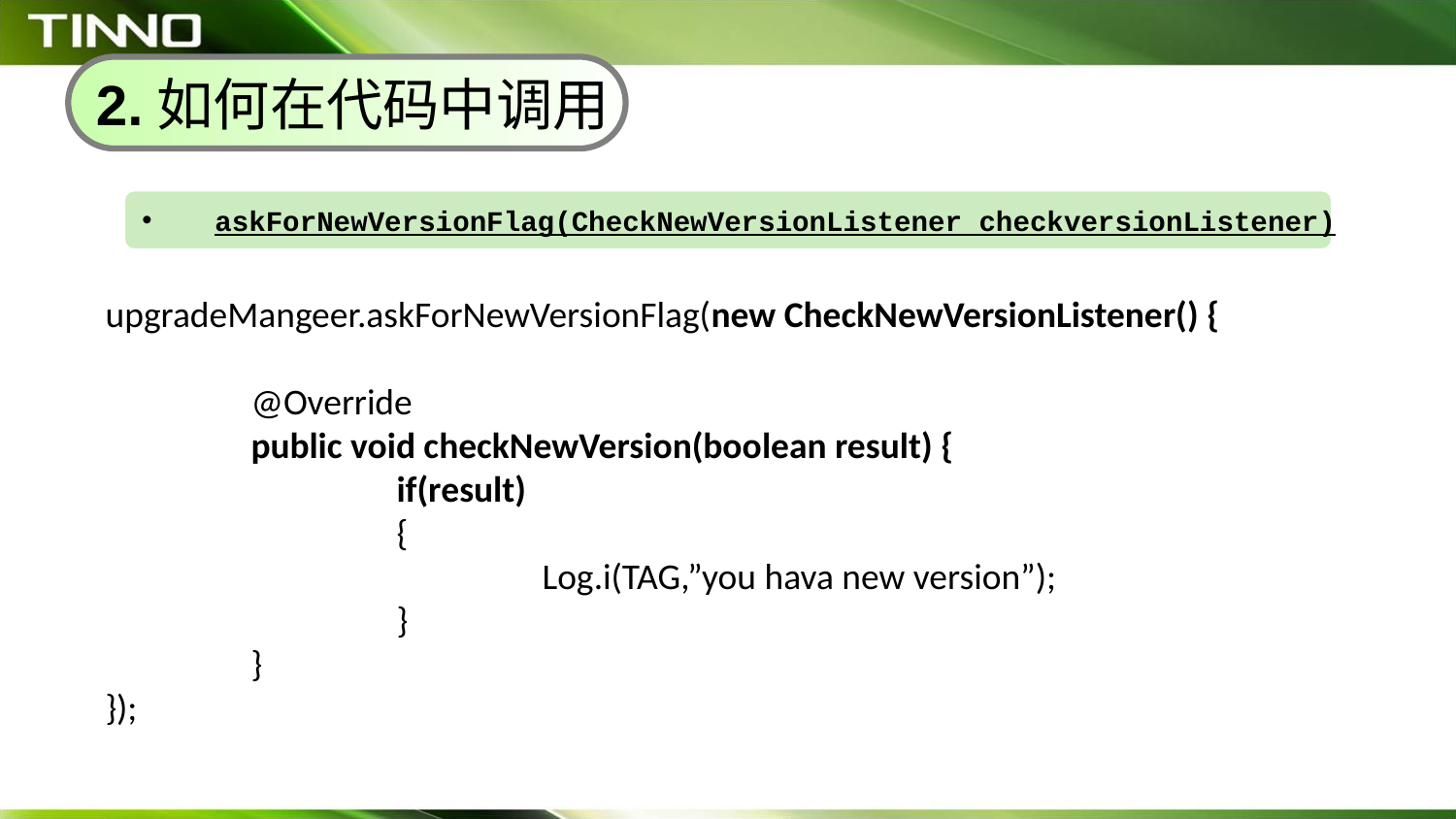

2.如何在代码中调用
askForNewVersionFlag(CheckNewVersionListener checkversionListener)
upgradeMangeer.askForNewVersionFlag(new CheckNewVersionListener() {

	@Override
	public void checkNewVersion(boolean result) {
		if(result)
		{
			Log.i(TAG,”you hava new version”);
		}
	}
});